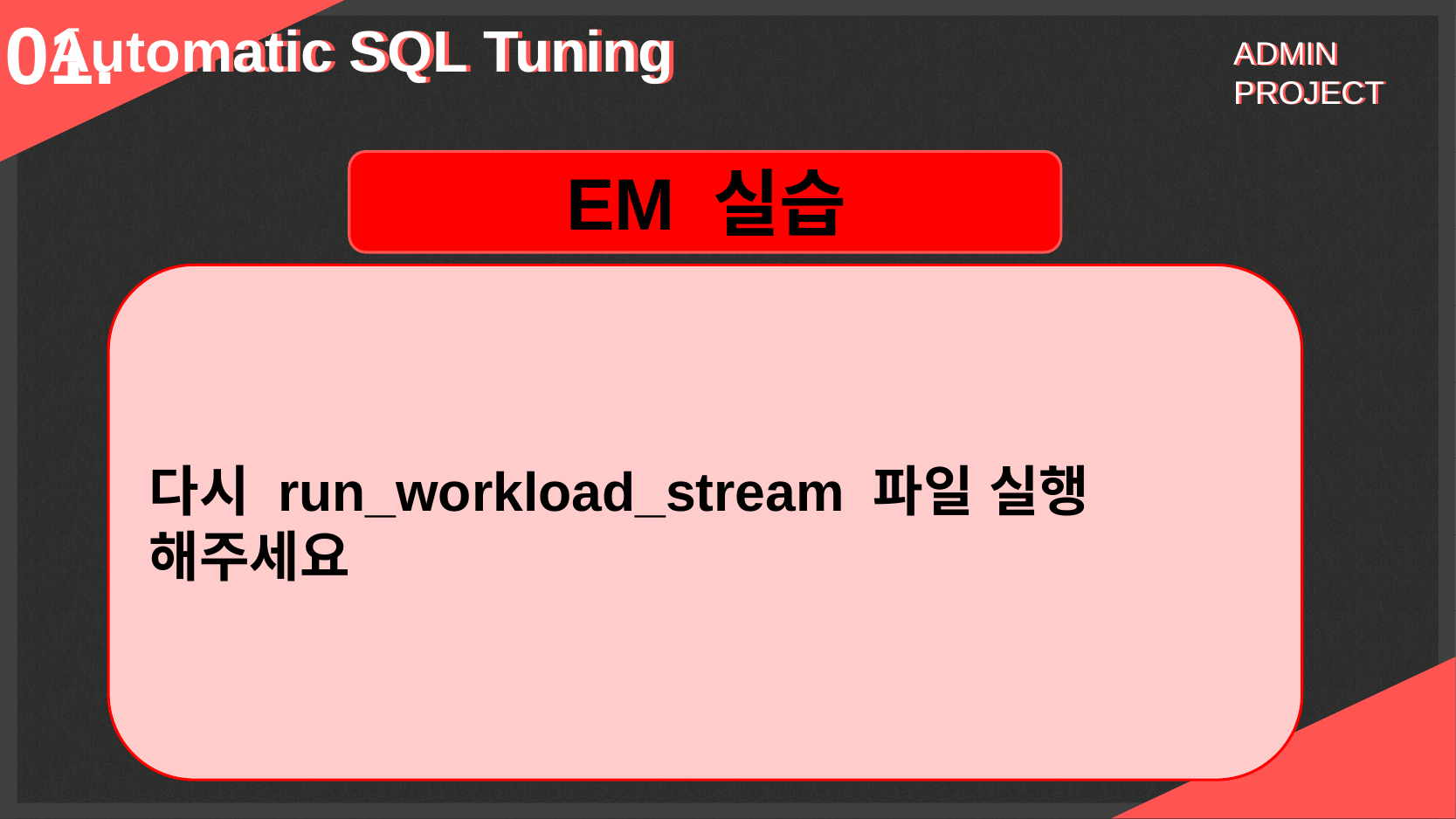

01.
Automatic SQL Tuning
Automatic SQL Tuning
ADMIN PROJECT
ADMIN PROJECT
EM 실습
다시 run_workload_stream 파일 실행 해주세요